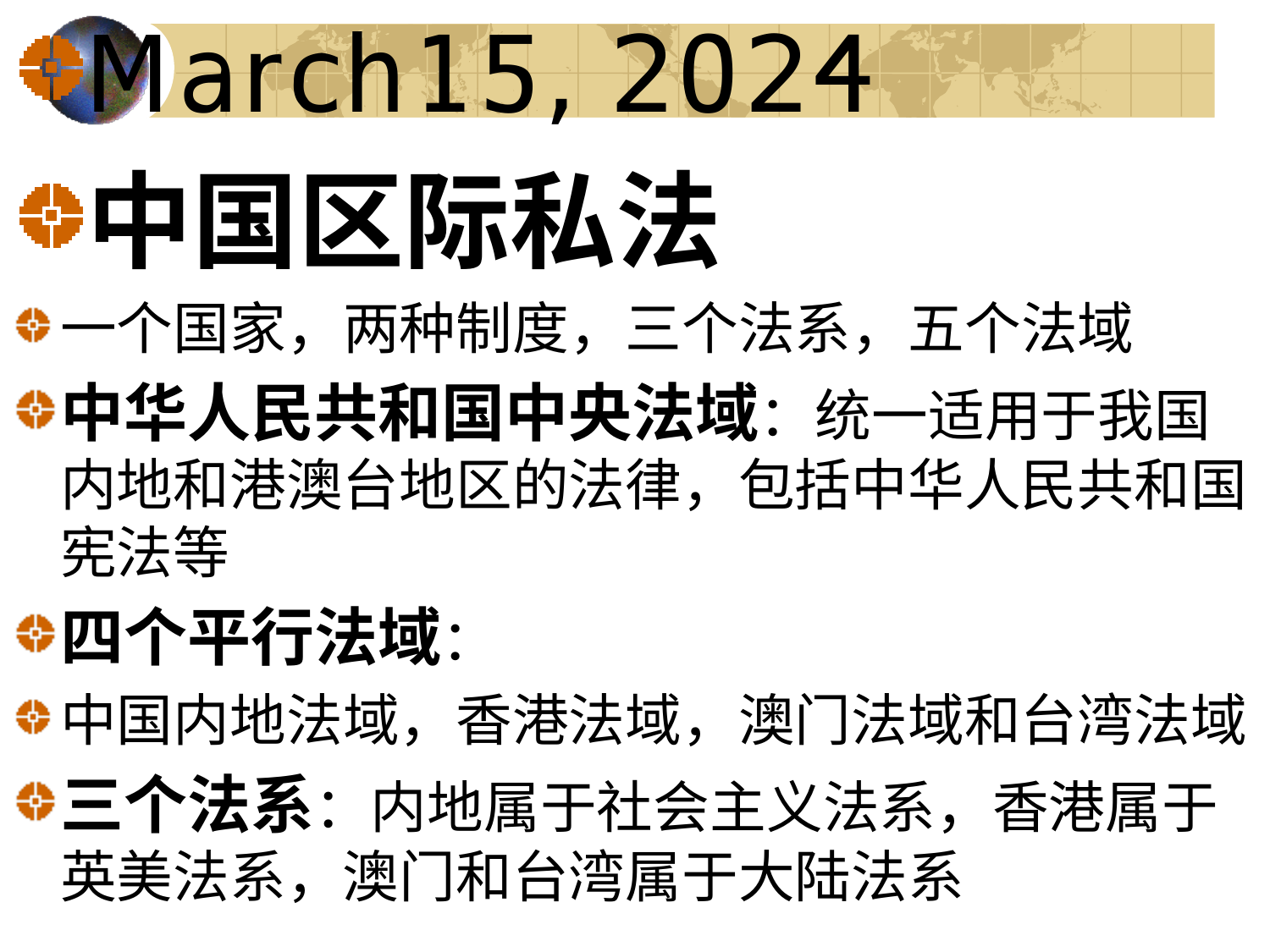

March15, 2024
中国区际私法
一个国家，两种制度，三个法系，五个法域
中华人民共和国中央法域：统一适用于我国内地和港澳台地区的法律，包括中华人民共和国宪法等
四个平行法域：
中国内地法域，香港法域，澳门法域和台湾法域
三个法系：内地属于社会主义法系，香港属于英美法系，澳门和台湾属于大陆法系